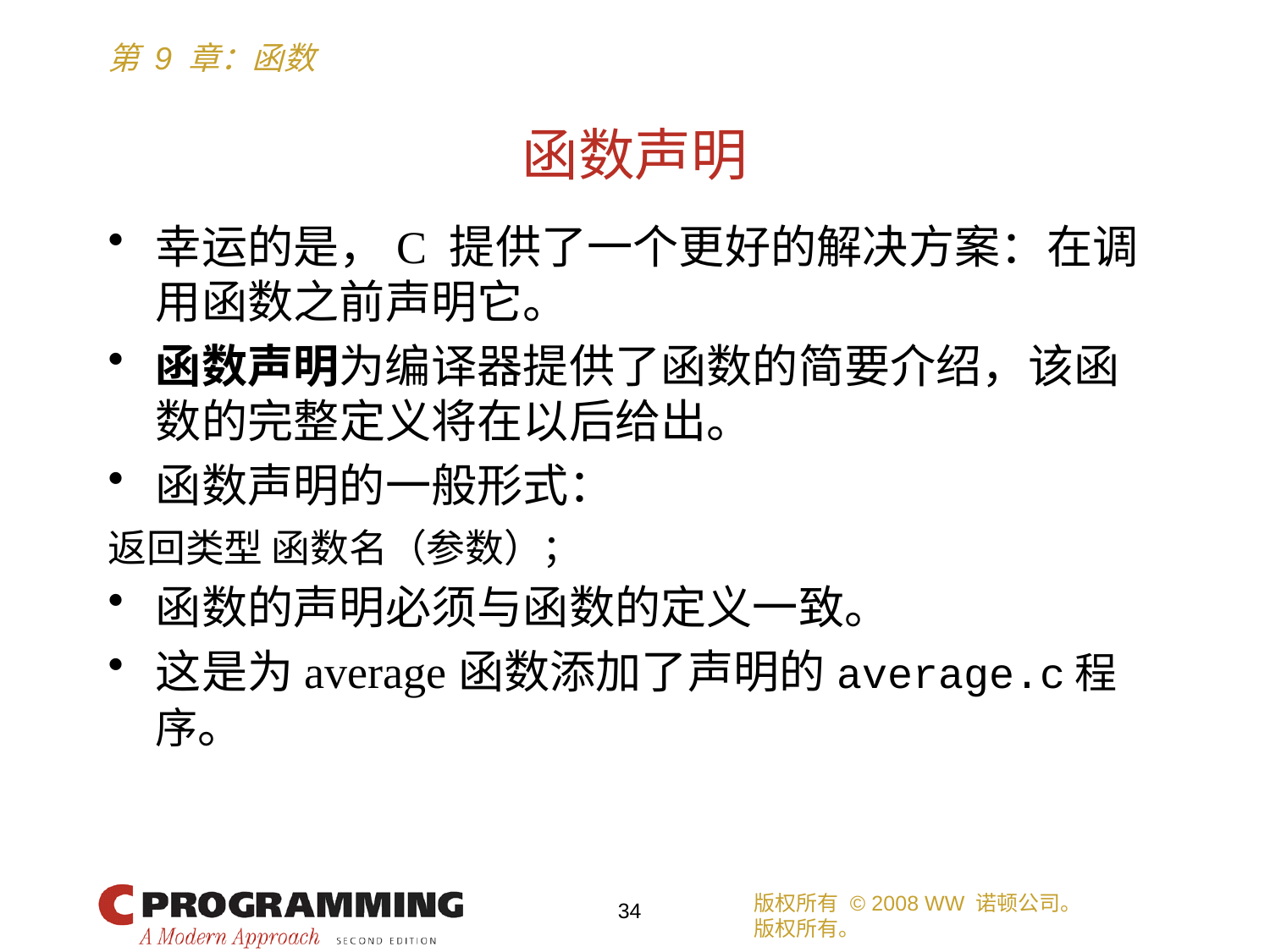

# 函数声明
幸运的是，C 提供了一个更好的解决方案：在调用函数之前声明它。
函数声明为编译器提供了函数的简要介绍，该函数的完整定义将在以后给出。
函数声明的一般形式：
返回类型 函数名（参数）；
函数的声明必须与函数的定义一致。
这是为average函数添加了声明的average.c程序。
版权所有 © 2008 WW 诺顿公司。
版权所有。
34